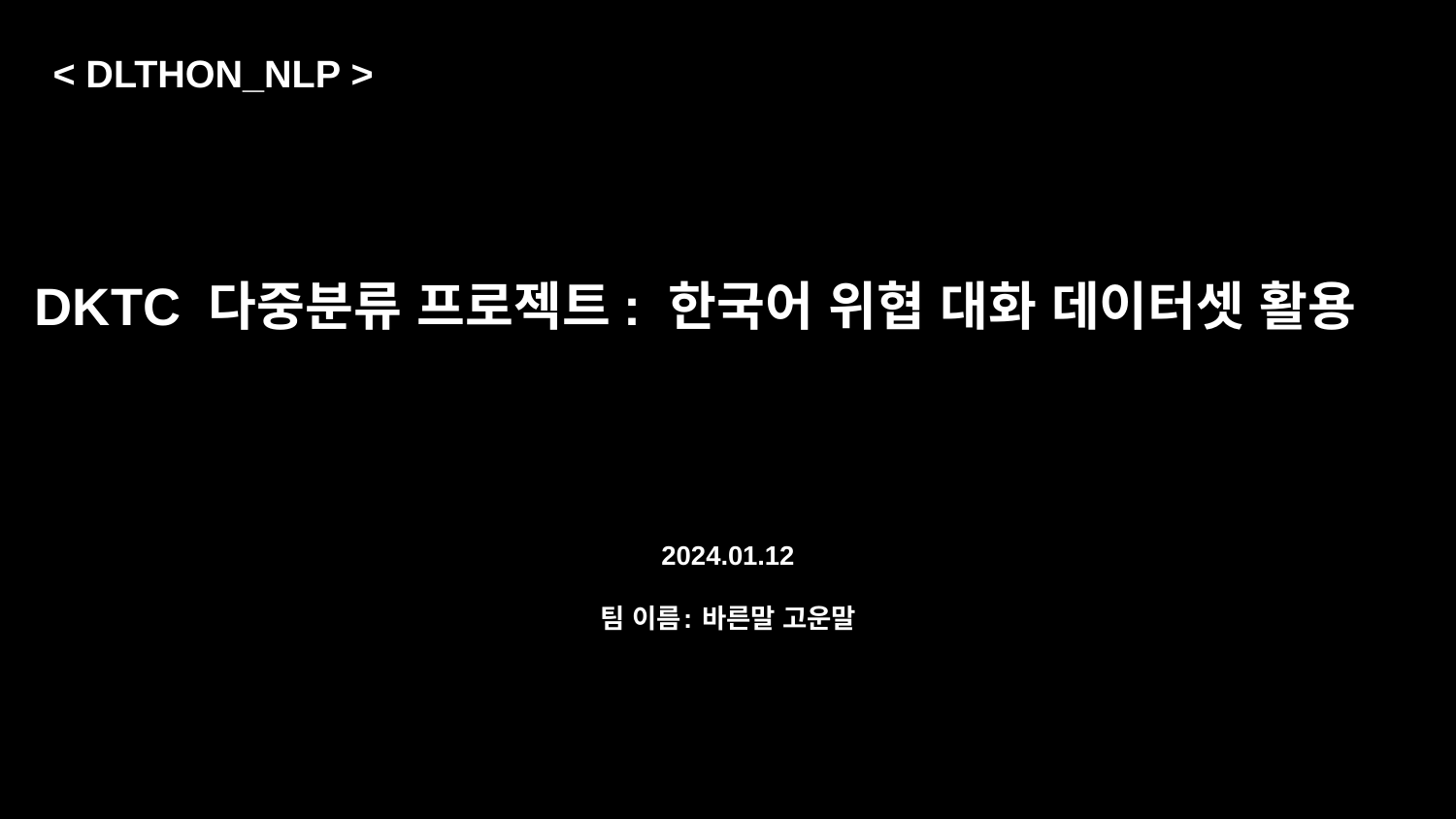

< DLTHON_NLP >
# DKTC 다중분류 프로젝트: 한국어 위협 대화 데이터셋 활용
2024.01.12

팀 이름: 바른말 고운말